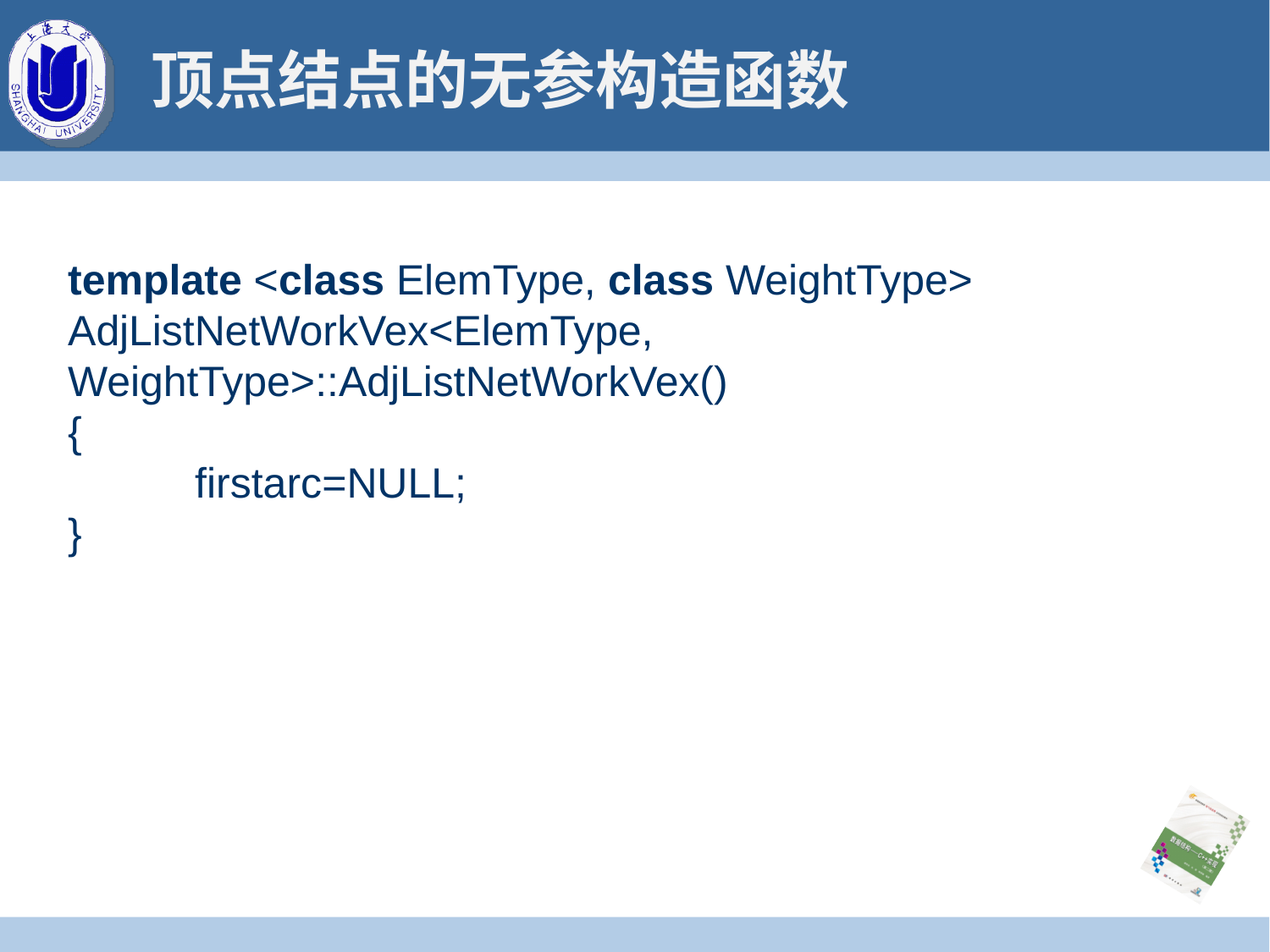

# 顶点结点的无参构造函数
template <class ElemType, class WeightType>
AdjListNetWorkVex<ElemType, WeightType>::AdjListNetWorkVex()
{
	firstarc=NULL;
}